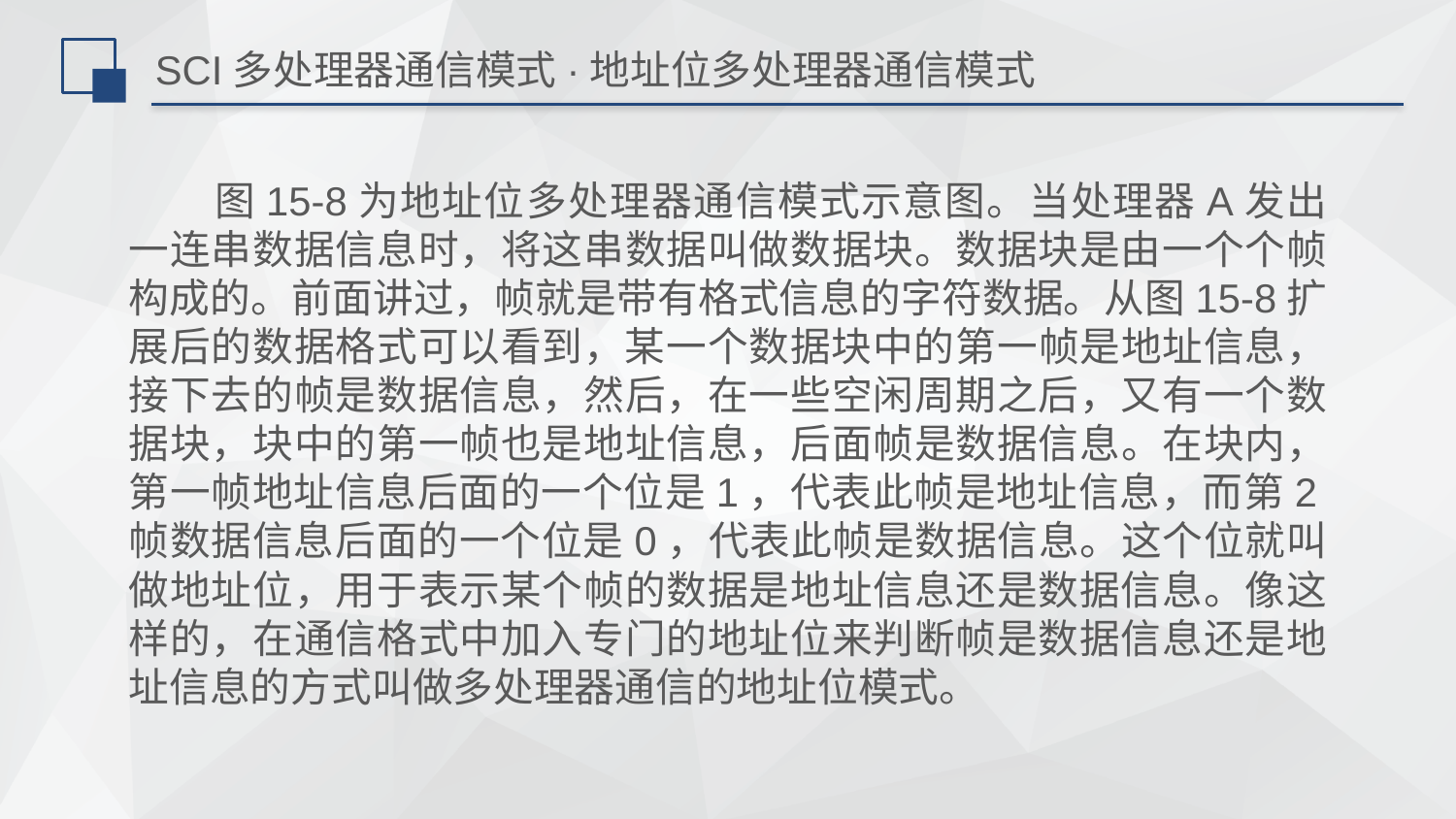

# SCI多处理器通信模式·地址位多处理器通信模式
图15-8为地址位多处理器通信模式示意图。当处理器A发出一连串数据信息时，将这串数据叫做数据块。数据块是由一个个帧构成的。前面讲过，帧就是带有格式信息的字符数据。从图15-8扩展后的数据格式可以看到，某一个数据块中的第一帧是地址信息，接下去的帧是数据信息，然后，在一些空闲周期之后，又有一个数据块，块中的第一帧也是地址信息，后面帧是数据信息。在块内，第一帧地址信息后面的一个位是1，代表此帧是地址信息，而第2帧数据信息后面的一个位是0，代表此帧是数据信息。这个位就叫做地址位，用于表示某个帧的数据是地址信息还是数据信息。像这样的，在通信格式中加入专门的地址位来判断帧是数据信息还是地址信息的方式叫做多处理器通信的地址位模式。